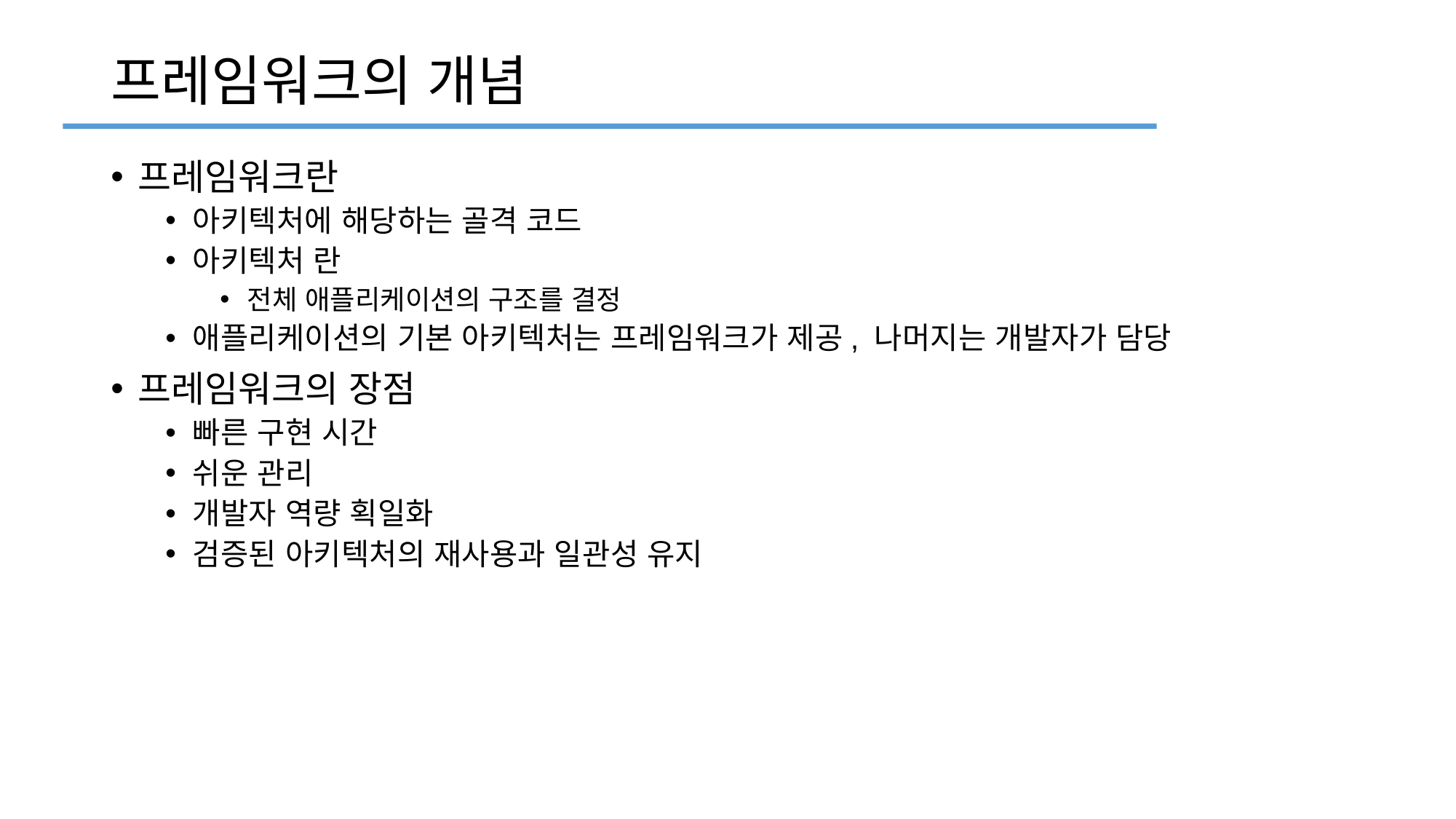

# 프레임워크의 개념
프레임워크란
아키텍처에 해당하는 골격 코드
아키텍처 란
전체 애플리케이션의 구조를 결정
애플리케이션의 기본 아키텍처는 프레임워크가 제공, 나머지는 개발자가 담당
프레임워크의 장점
빠른 구현 시간
쉬운 관리
개발자 역량 획일화
검증된 아키텍처의 재사용과 일관성 유지